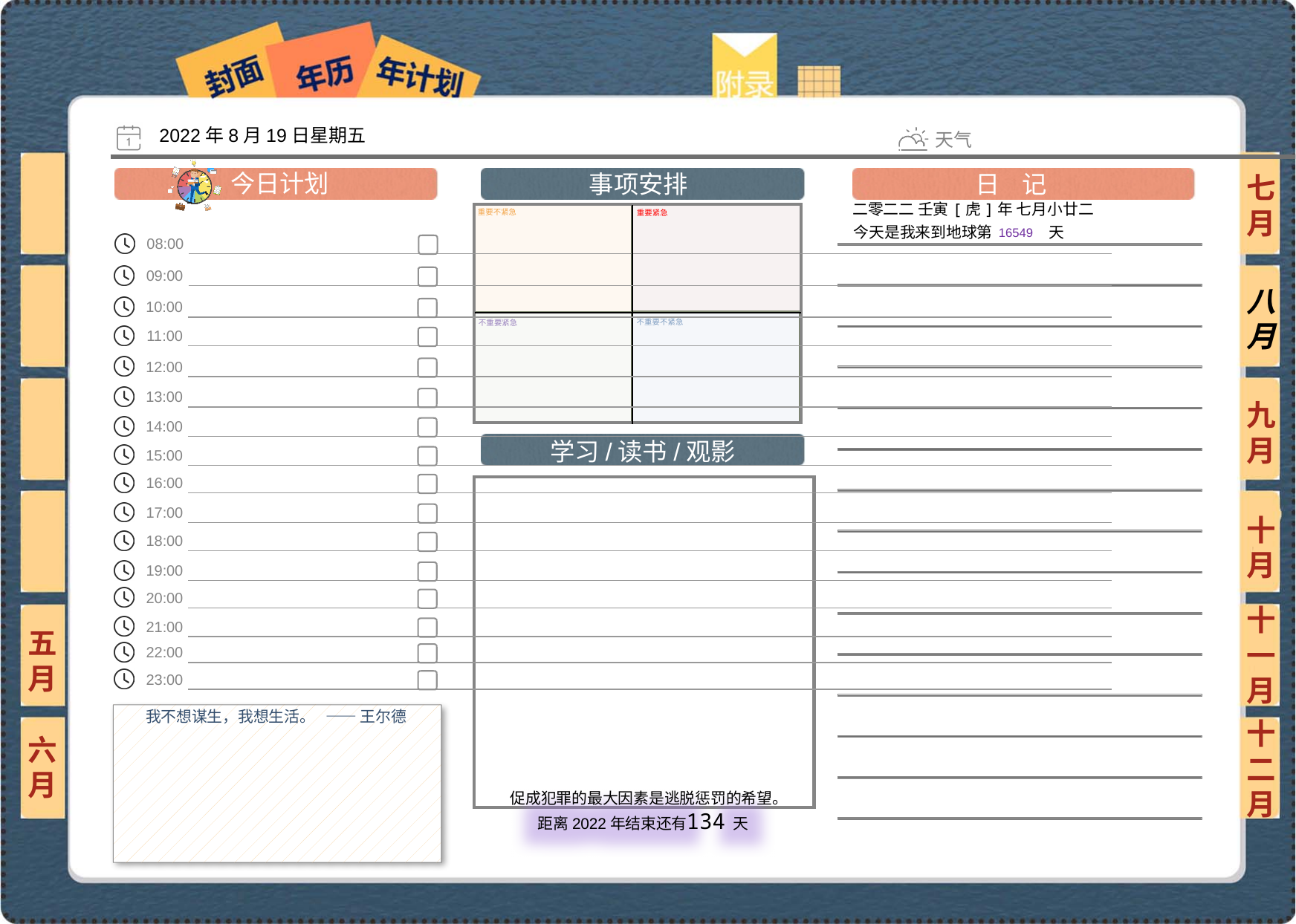

2022年8月19日星期五
七月
二零二二 壬寅[虎]年 七月小廿二
16549
八月
九月
十月
十一月
五月
我不想谋生，我想生活。   —— 王尔德

六月
十二月
134
 促成犯罪的最大因素是逃脱惩罚的希望。